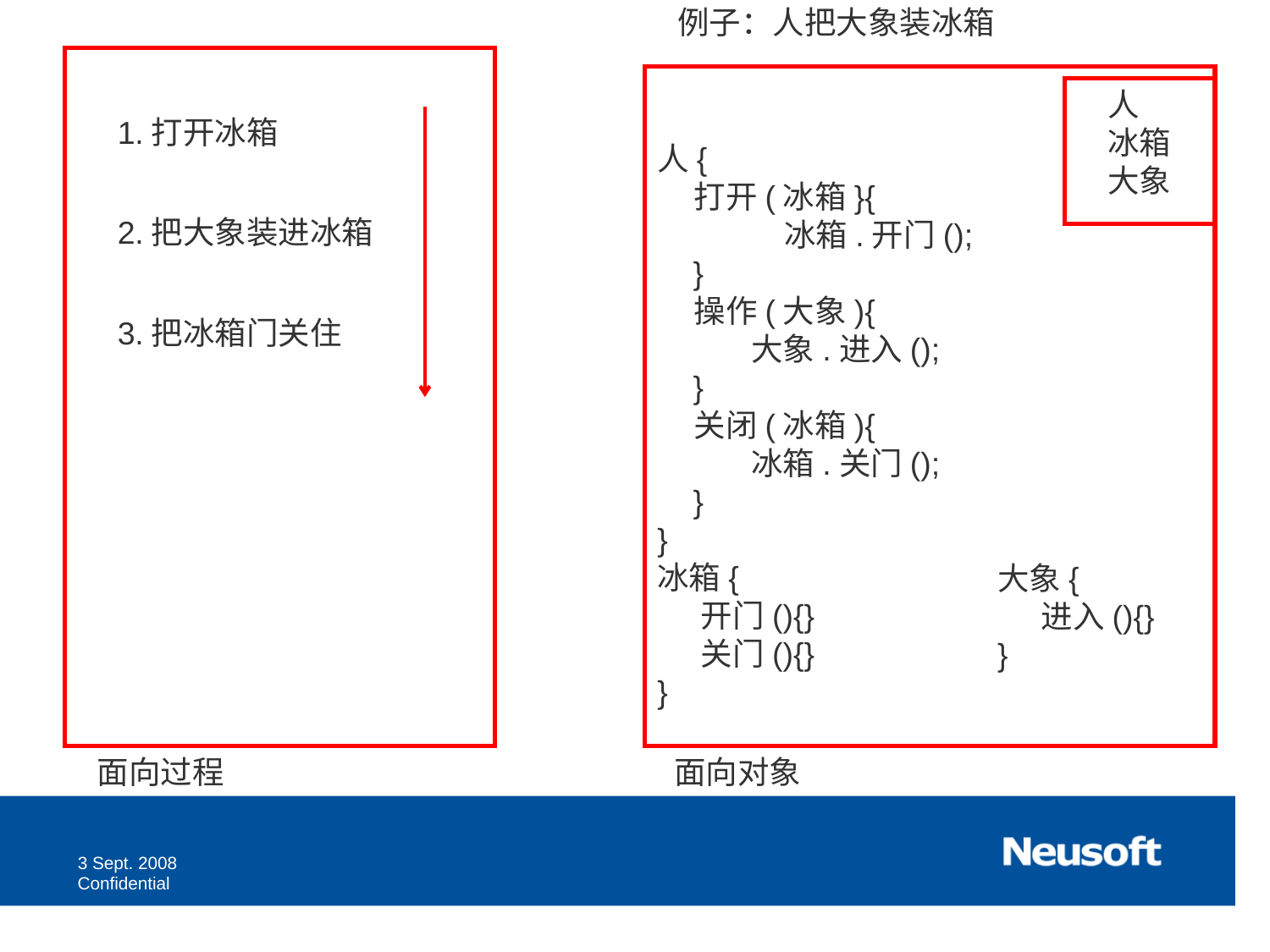

例子：人把大象装冰箱

人
冰箱
大象
1.打开冰箱
人{
    打开(冰箱}{
	冰箱.开门();
    }
    操作(大象){
            大象.进入();
    }
    关闭(冰箱){
            冰箱.关门();
    }
}
冰箱{
     开门(){}
     关门(){}
}
2.把大象装进冰箱
3.把冰箱门关住
大象{
     进入(){}
}
面向过程
面向对象